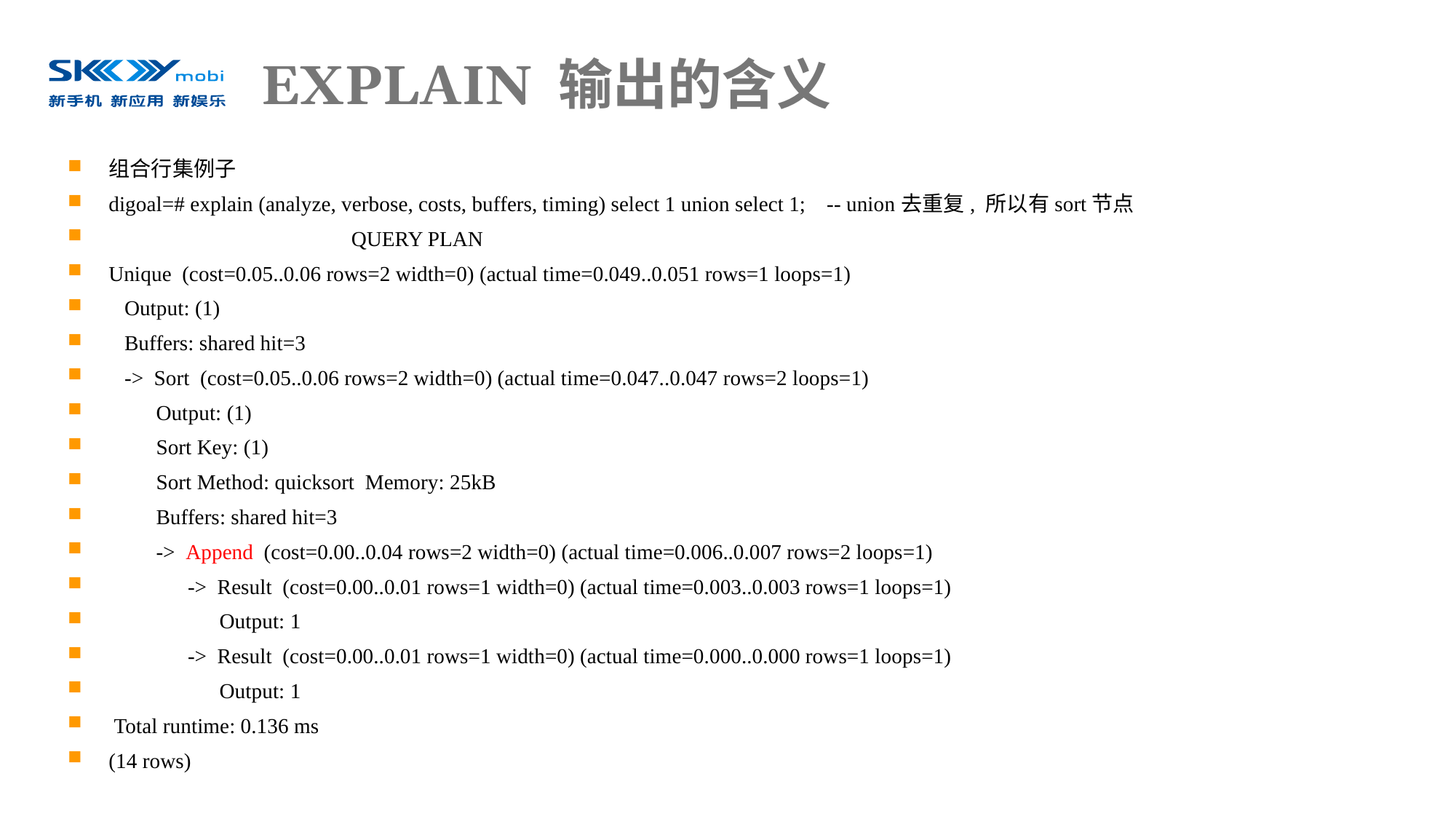

# EXPLAIN 输出的含义
组合行集例子
digoal=# explain (analyze, verbose, costs, buffers, timing) select 1 union select 1;    -- union去重复, 所以有sort节点
                                              QUERY PLAN
Unique  (cost=0.05..0.06 rows=2 width=0) (actual time=0.049..0.051 rows=1 loops=1)
   Output: (1)
   Buffers: shared hit=3
   ->  Sort  (cost=0.05..0.06 rows=2 width=0) (actual time=0.047..0.047 rows=2 loops=1)
         Output: (1)
         Sort Key: (1)
         Sort Method: quicksort  Memory: 25kB
         Buffers: shared hit=3
         ->  Append  (cost=0.00..0.04 rows=2 width=0) (actual time=0.006..0.007 rows=2 loops=1)
               ->  Result  (cost=0.00..0.01 rows=1 width=0) (actual time=0.003..0.003 rows=1 loops=1)
                     Output: 1
               ->  Result  (cost=0.00..0.01 rows=1 width=0) (actual time=0.000..0.000 rows=1 loops=1)
                     Output: 1
 Total runtime: 0.136 ms
(14 rows)